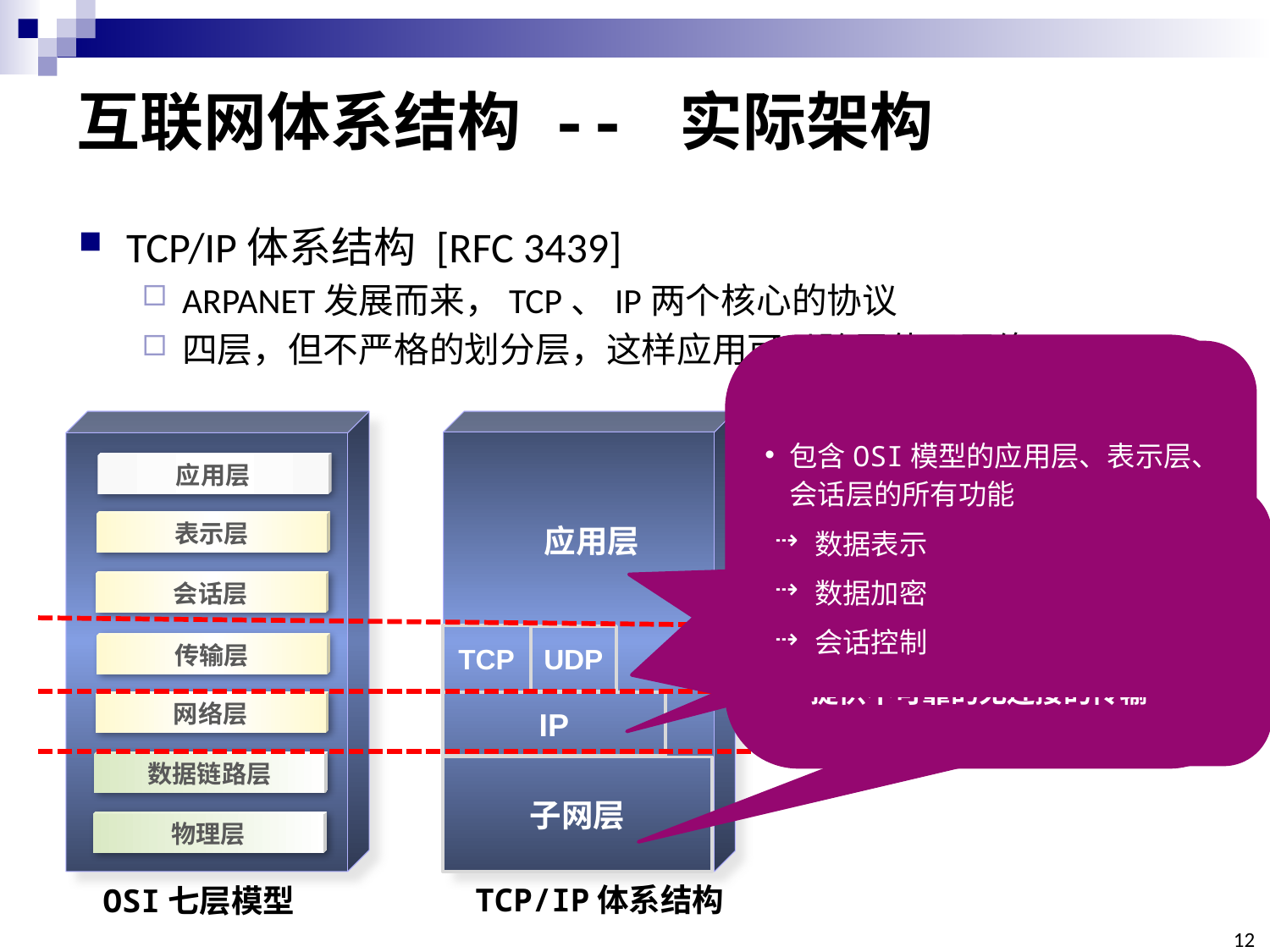

# 互联网体系结构 -- 实际架构
TCP/IP体系结构 [RFC 3439]
ARPANET发展而来，TCP、IP两个核心的协议
四层，但不严格的划分层，这样应用可以跨层使用网络
定义了两个端到端的协议，为应用程序提供可供选择的逻辑信道
TCP
面向连接的协议，提供可靠的字节流传输
UDP
提供不可靠的无连接的传输
网际协议(IP)
TCP/IP的关键部分,支持多种网络技术互连为一个逻辑网络
实现主机到主机的通信：确定分组转发路径，使主机可以把分组发往任何网络，并使分组独立地传向目标
包含OSI模型的应用层、表示层、会话层的所有功能
数据表示
数据加密
会话控制

应用层
表示层
会话层
传输层
网络层
数据链路层
物理层
OSI七层模型

TCP
UDP
IP
子网层
TCP/IP体系结构
应用层
多种网络协议
 如：以太网协议
这些协议由硬件(网络适配器）和软件(如网络设备驱动程序)共同实现
本层协议可分为多个子层
12